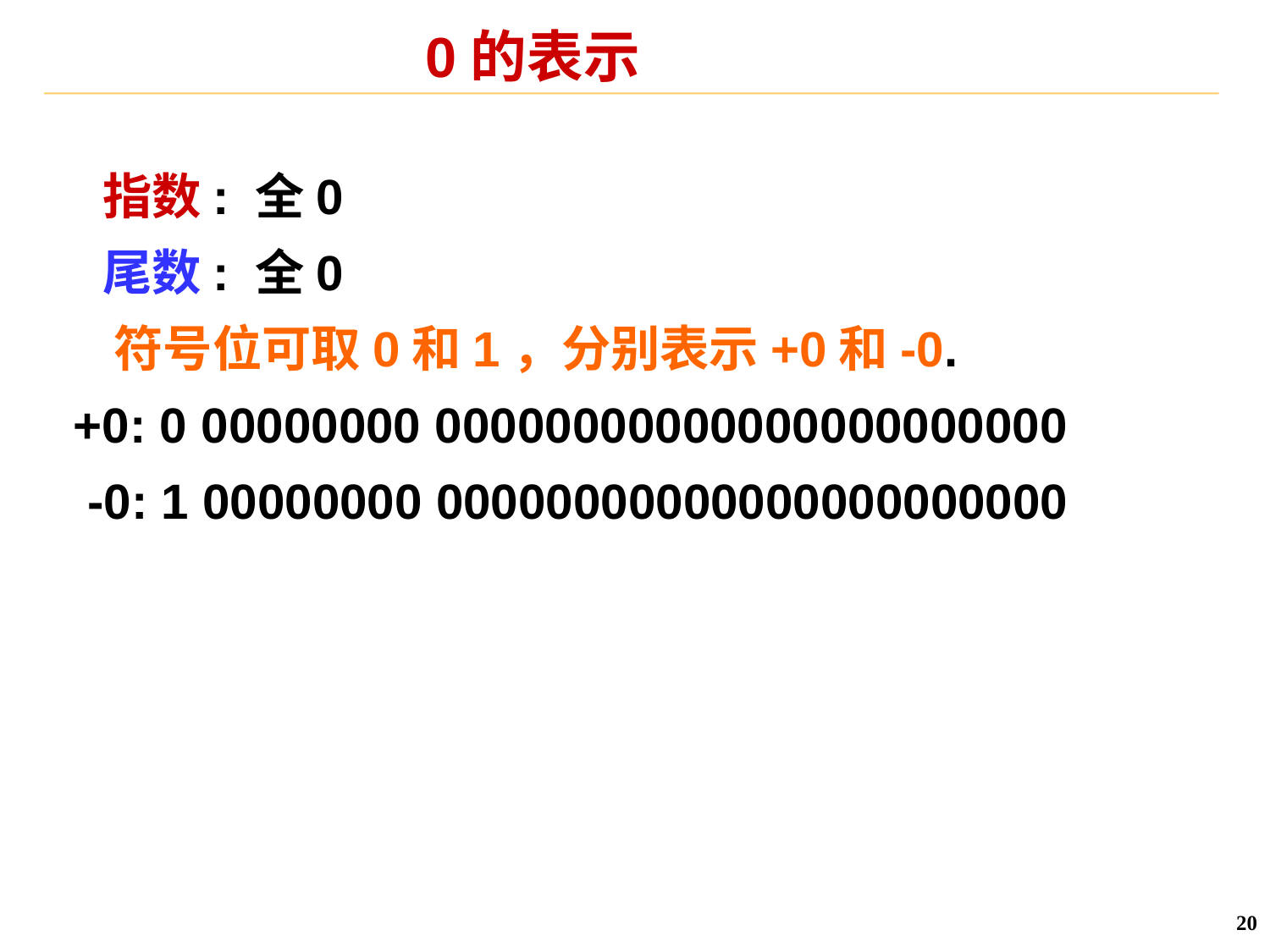

# 0的表示
    指数: 全0
    尾数: 全0
     符号位可取0和1，分别表示+0和-0.
  +0: 0 00000000 00000000000000000000000
   -0: 1 00000000 00000000000000000000000

20